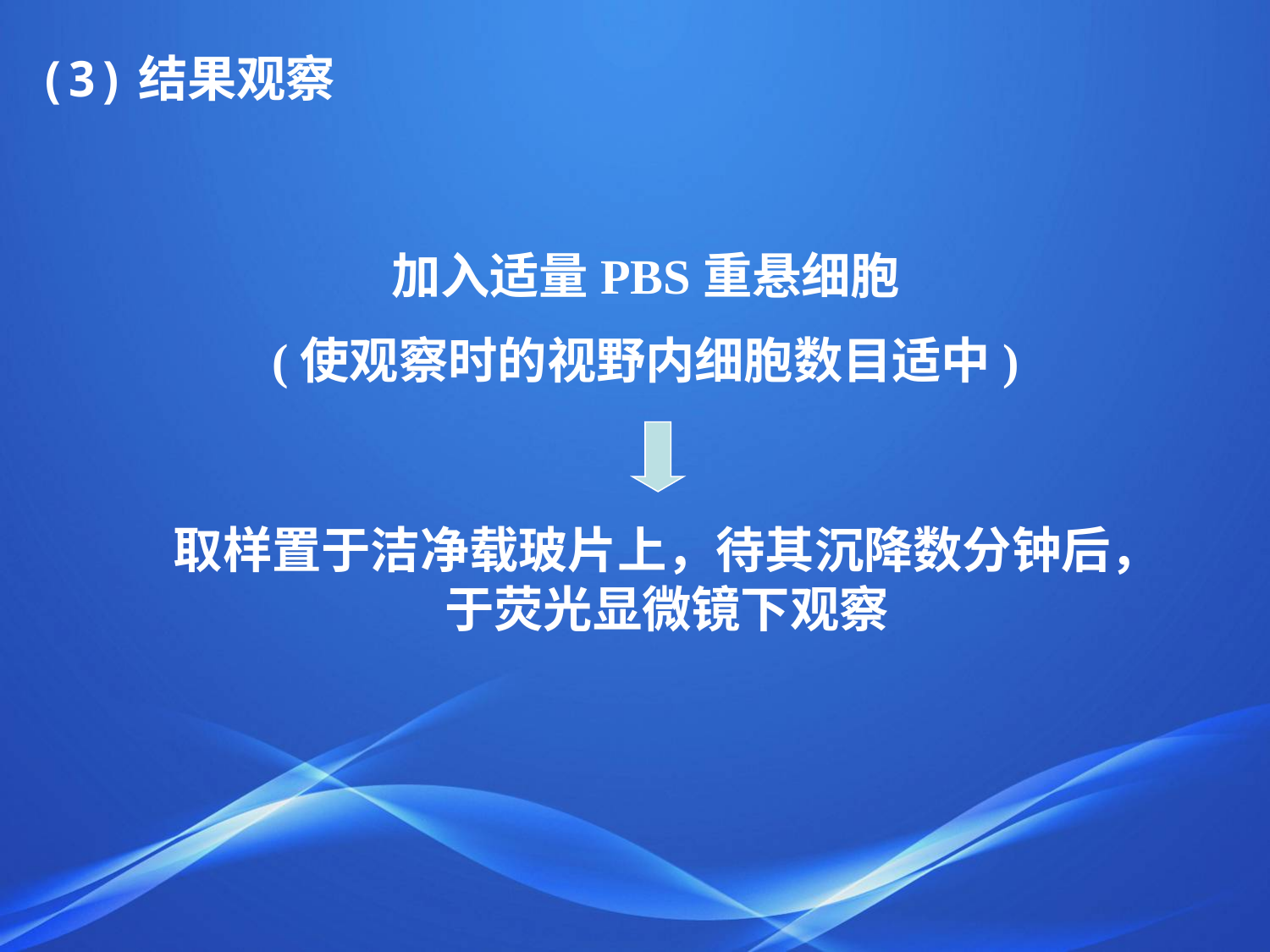

(3)结果观察

加入适量PBS重悬细胞
(使观察时的视野内细胞数目适中)

取样置于洁净载玻片上，待其沉降数分钟后，
于荧光显微镜下观察